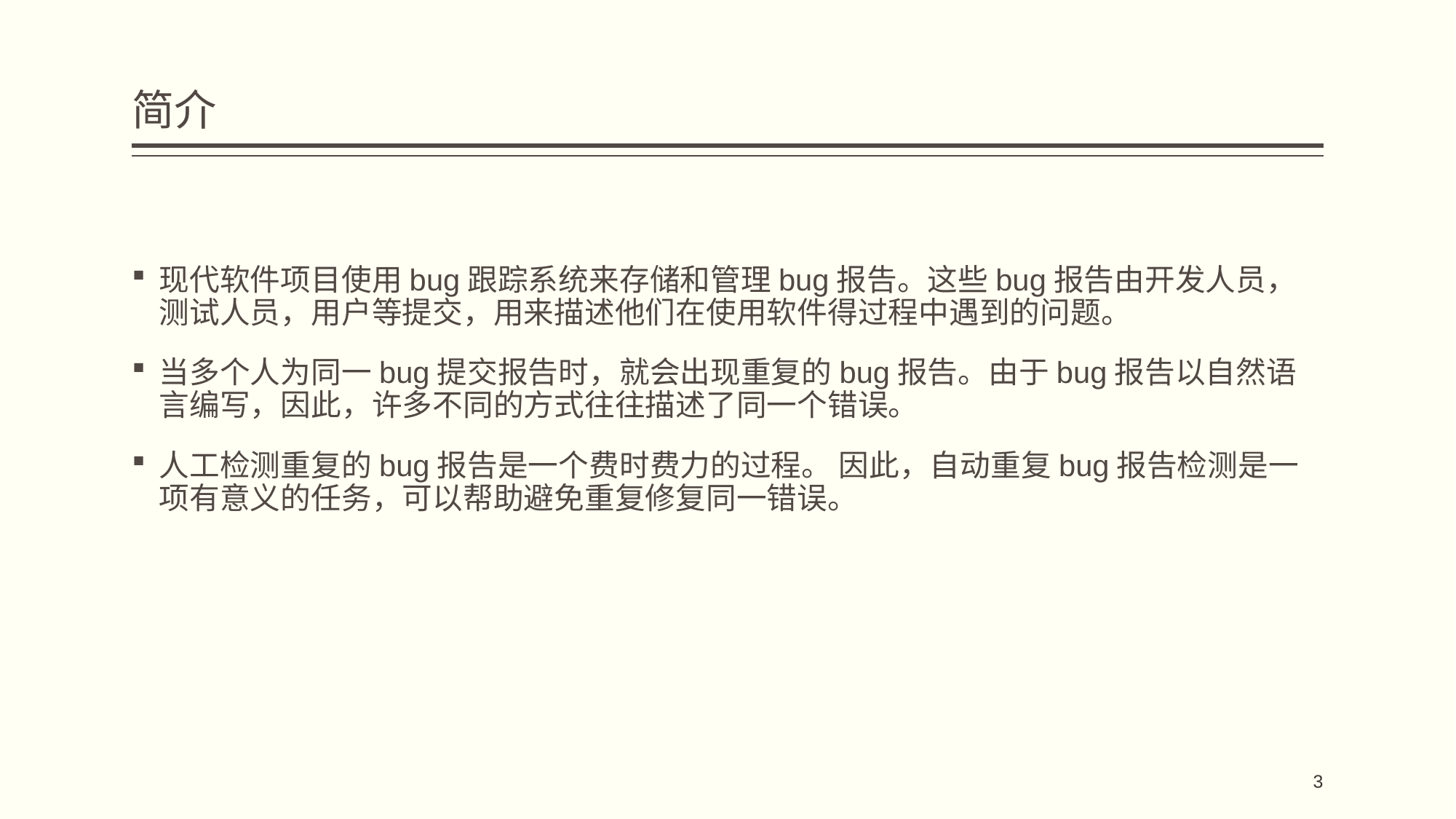

# 简介
现代软件项目使用bug跟踪系统来存储和管理bug报告。这些bug报告由开发人员，测试人员，用户等提交，用来描述他们在使用软件得过程中遇到的问题。
当多个人为同一bug提交报告时，就会出现重复的bug报告。由于bug报告以自然语言编写，因此，许多不同的方式往往描述了同一个错误。
人工检测重复的bug报告是一个费时费力的过程。 因此，自动重复bug报告检测是一项有意义的任务，可以帮助避免重复修复同一错误。
3